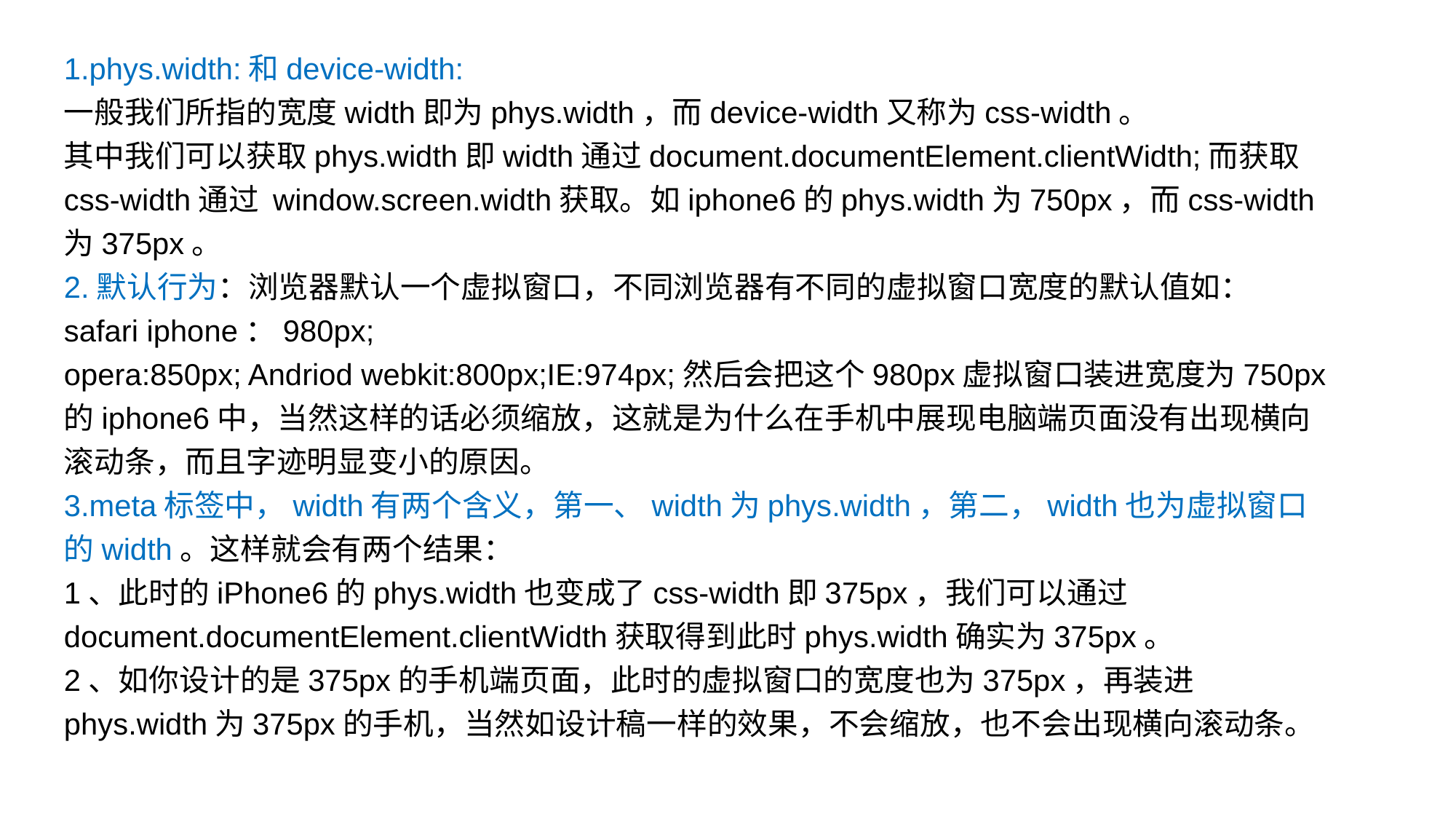

# 内容提要
1.phys.width:和device-width:
一般我们所指的宽度width即为phys.width，而device-width又称为css-width。
其中我们可以获取phys.width即width通过document.documentElement.clientWidth;而获取css-width通过 window.screen.width获取。如iphone6的phys.width为750px，而css-width为375px。
2.默认行为：浏览器默认一个虚拟窗口，不同浏览器有不同的虚拟窗口宽度的默认值如：safari iphone：980px;
opera:850px; Andriod webkit:800px;IE:974px;然后会把这个980px虚拟窗口装进宽度为750px的iphone6中，当然这样的话必须缩放，这就是为什么在手机中展现电脑端页面没有出现横向滚动条，而且字迹明显变小的原因。
3.meta标签中，width有两个含义，第一、width为phys.width，第二，width也为虚拟窗口的width。这样就会有两个结果：
1、此时的iPhone6的phys.width也变成了css-width即375px，我们可以通过document.documentElement.clientWidth获取得到此时phys.width确实为375px。
2、如你设计的是375px的手机端页面，此时的虚拟窗口的宽度也为375px，再装进phys.width为375px的手机，当然如设计稿一样的效果，不会缩放，也不会出现横向滚动条。